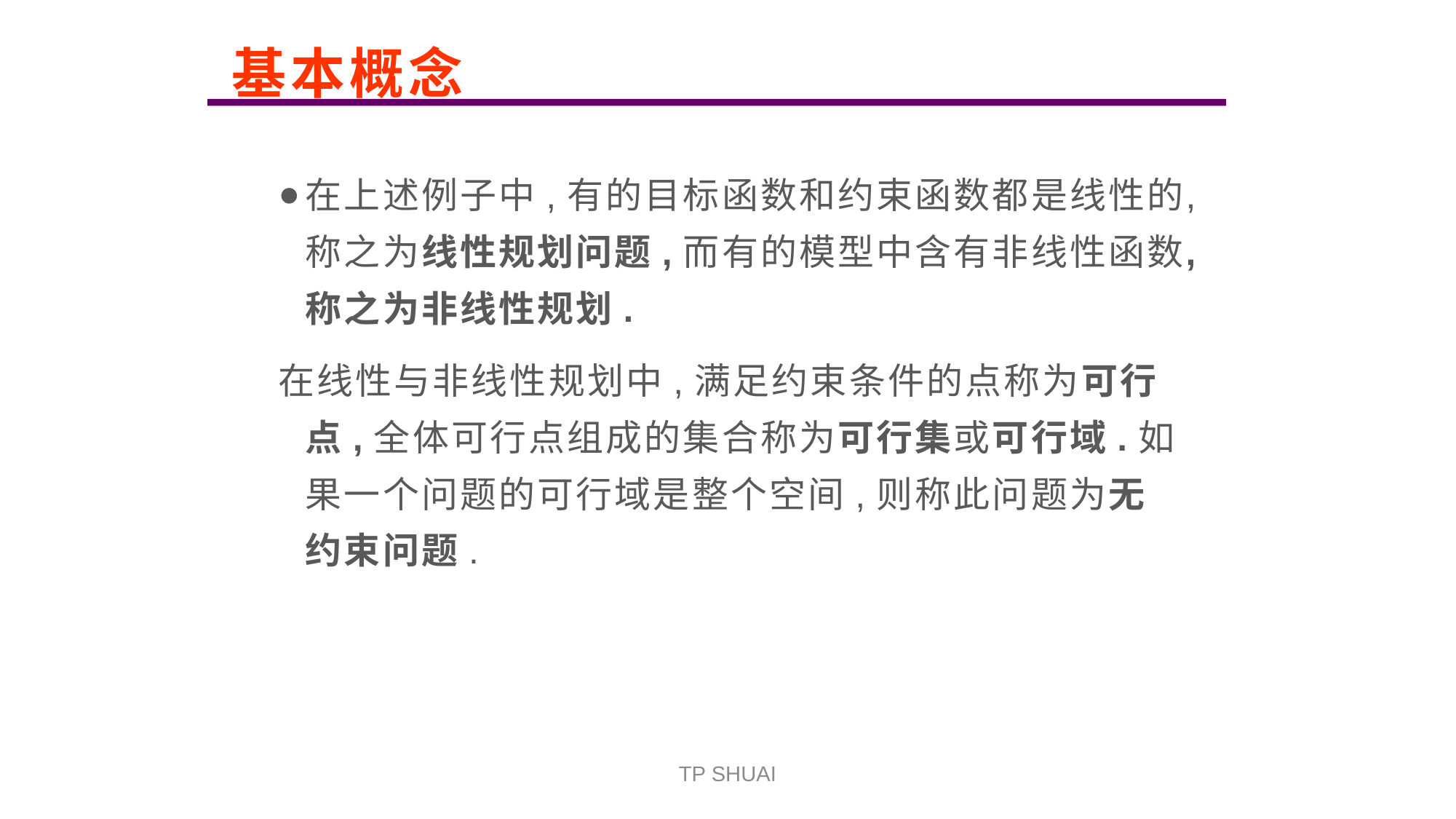

# 基本概念

在上述例子中,有的目标函数和约束函数都是线性的,称之为线性规划问题,而有的模型中含有非线性函数,称之为非线性规划.
在线性与非线性规划中,满足约束条件的点称为可行点,全体可行点组成的集合称为可行集或可行域.如果一个问题的可行域是整个空间,则称此问题为无约束问题.
TP SHUAI
33